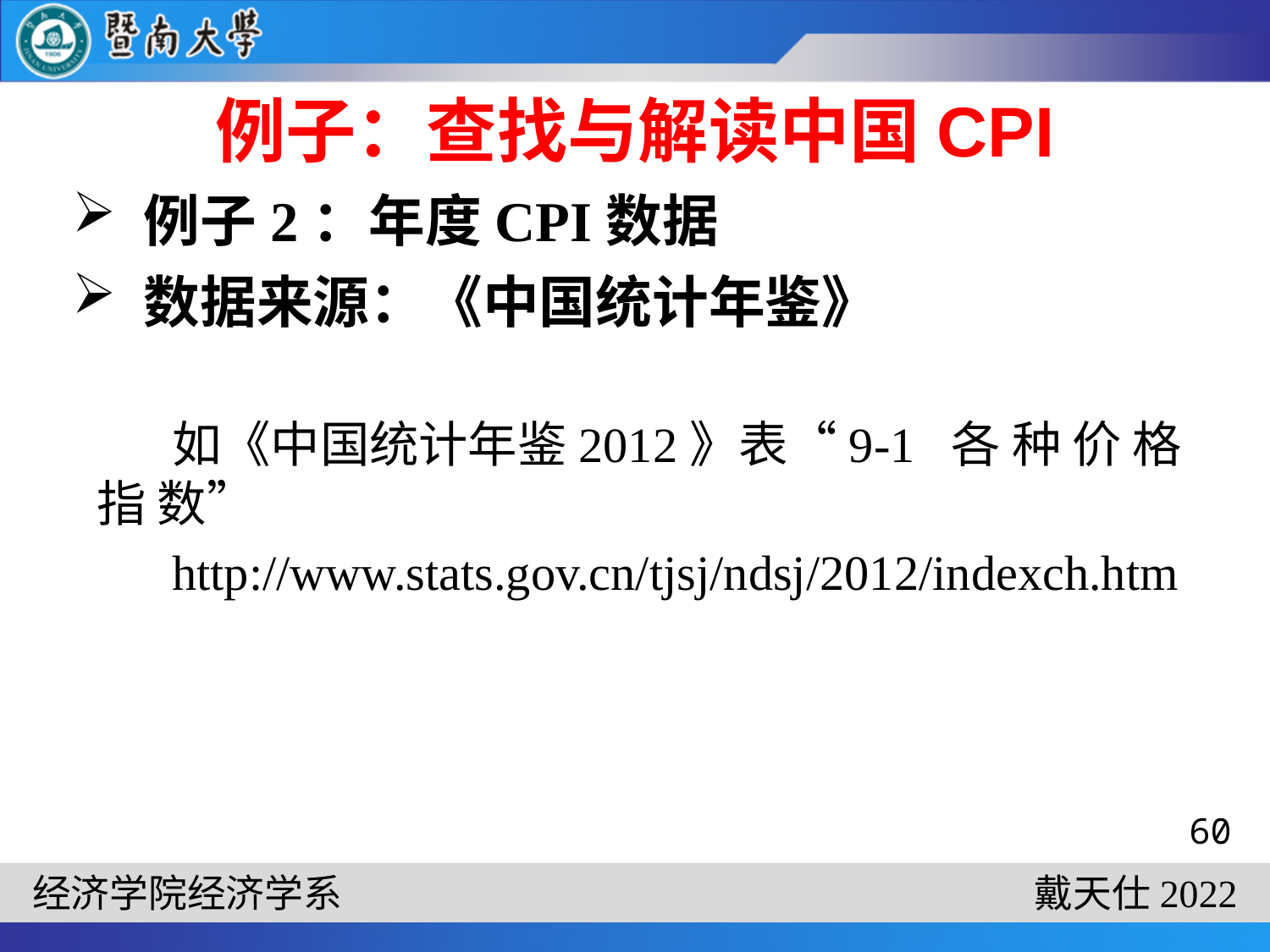

# 例子：查找与解读中国CPI
例子2：年度CPI数据
数据来源：《中国统计年鉴》

如《中国统计年鉴2012》表“9-1  各 种 价 格 指 数”
http://www.stats.gov.cn/tjsj/ndsj/2012/indexch.htm
60